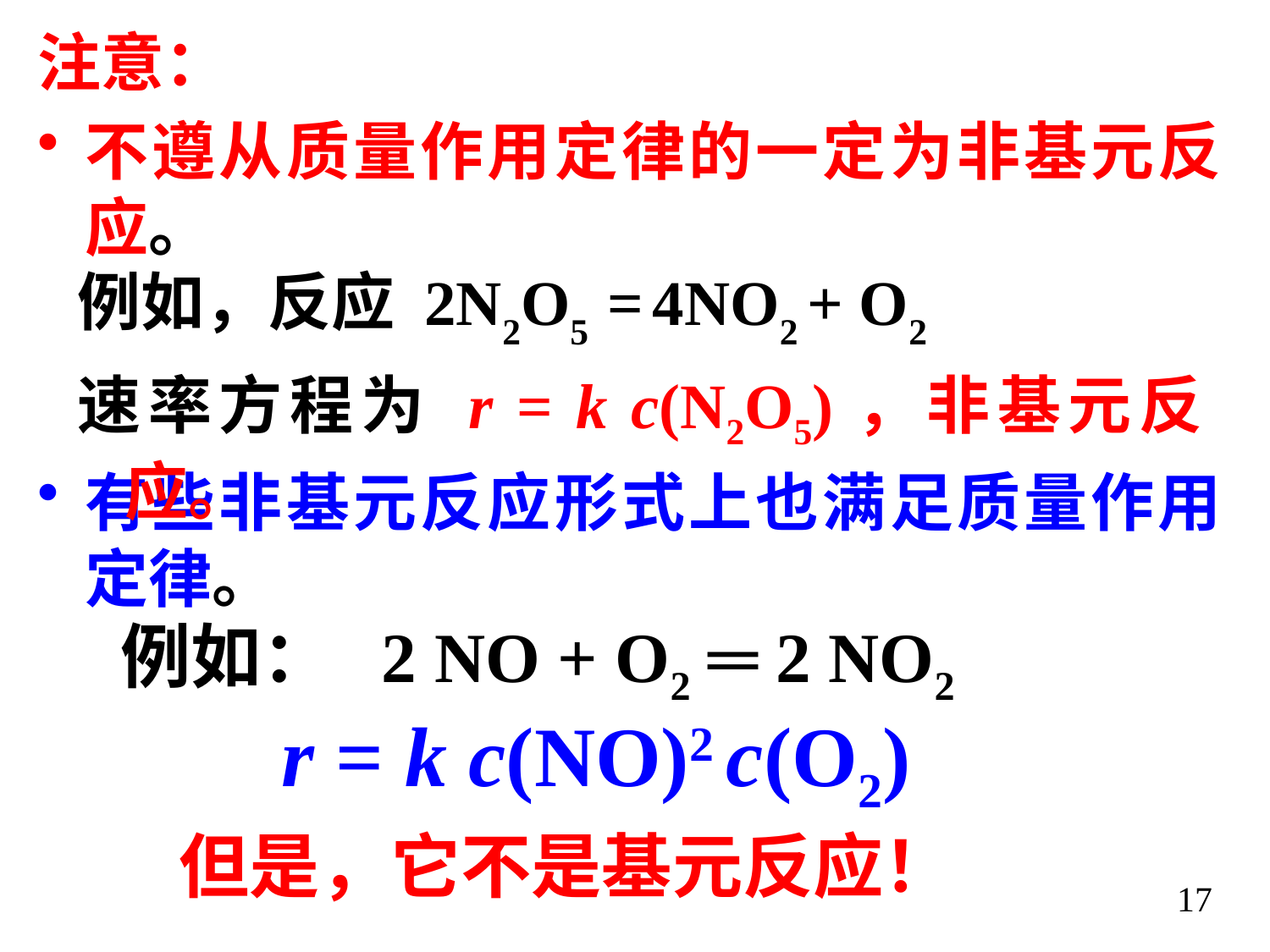

注意：
不遵从质量作用定律的一定为非基元反应。
例如，反应 2N2O5  = 4NO2 + O2
速率方程为 r = k c(N2O5)，非基元反应。
有些非基元反应形式上也满足质量作用定律。
例如：  2 NO + O2 ═ 2 NO2
r = k c(NO)2 c(O2)
但是，它不是基元反应！